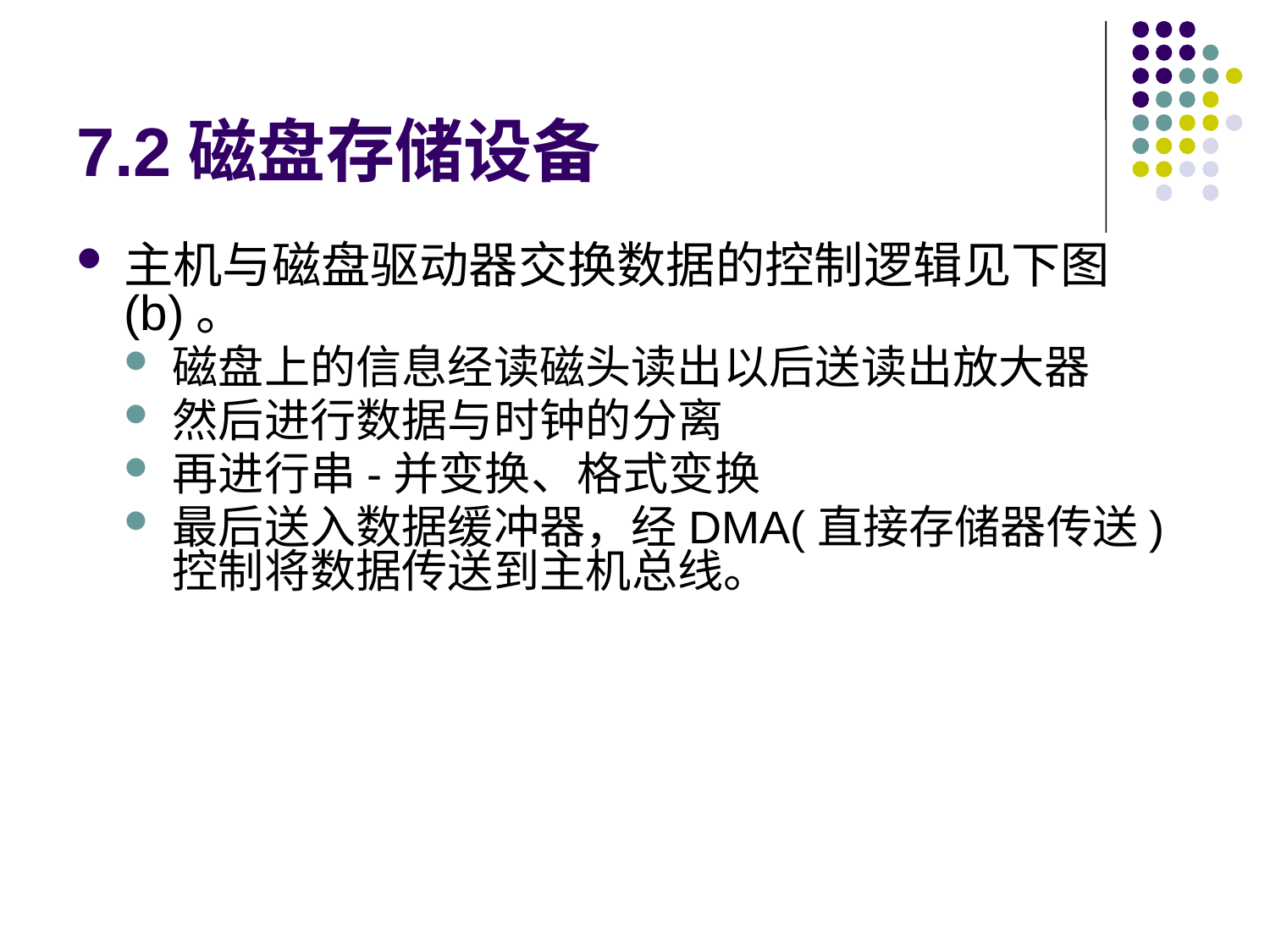

# 7.2磁盘存储设备
主机与磁盘驱动器交换数据的控制逻辑见下图(b)。
磁盘上的信息经读磁头读出以后送读出放大器
然后进行数据与时钟的分离
再进行串-并变换、格式变换
最后送入数据缓冲器，经DMA(直接存储器传送)控制将数据传送到主机总线。

22